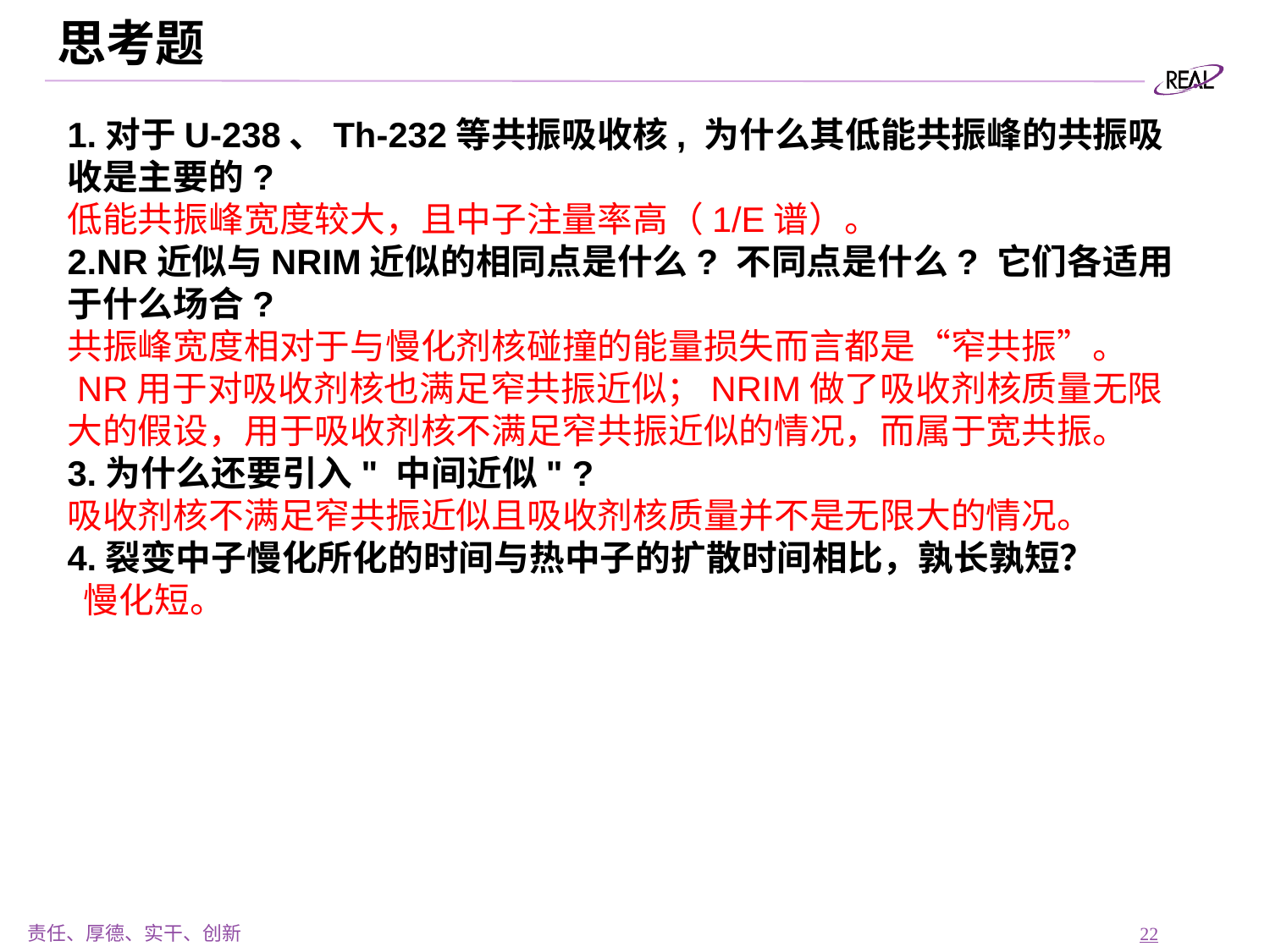

# 思考题
1.对于U-238、Th-232等共振吸收核, 为什么其低能共振峰的共振吸收是主要的?
低能共振峰宽度较大，且中子注量率高（1/E谱）。
2.NR近似与NRIM近似的相同点是什么? 不同点是什么? 它们各适用于什么场合?
共振峰宽度相对于与慢化剂核碰撞的能量损失而言都是“窄共振”。
 NR用于对吸收剂核也满足窄共振近似；NRIM做了吸收剂核质量无限大的假设，用于吸收剂核不满足窄共振近似的情况，而属于宽共振。
3.为什么还要引入" 中间近似" ?
吸收剂核不满足窄共振近似且吸收剂核质量并不是无限大的情况。
4.裂变中子慢化所化的时间与热中子的扩散时间相比，孰长孰短？
 慢化短。